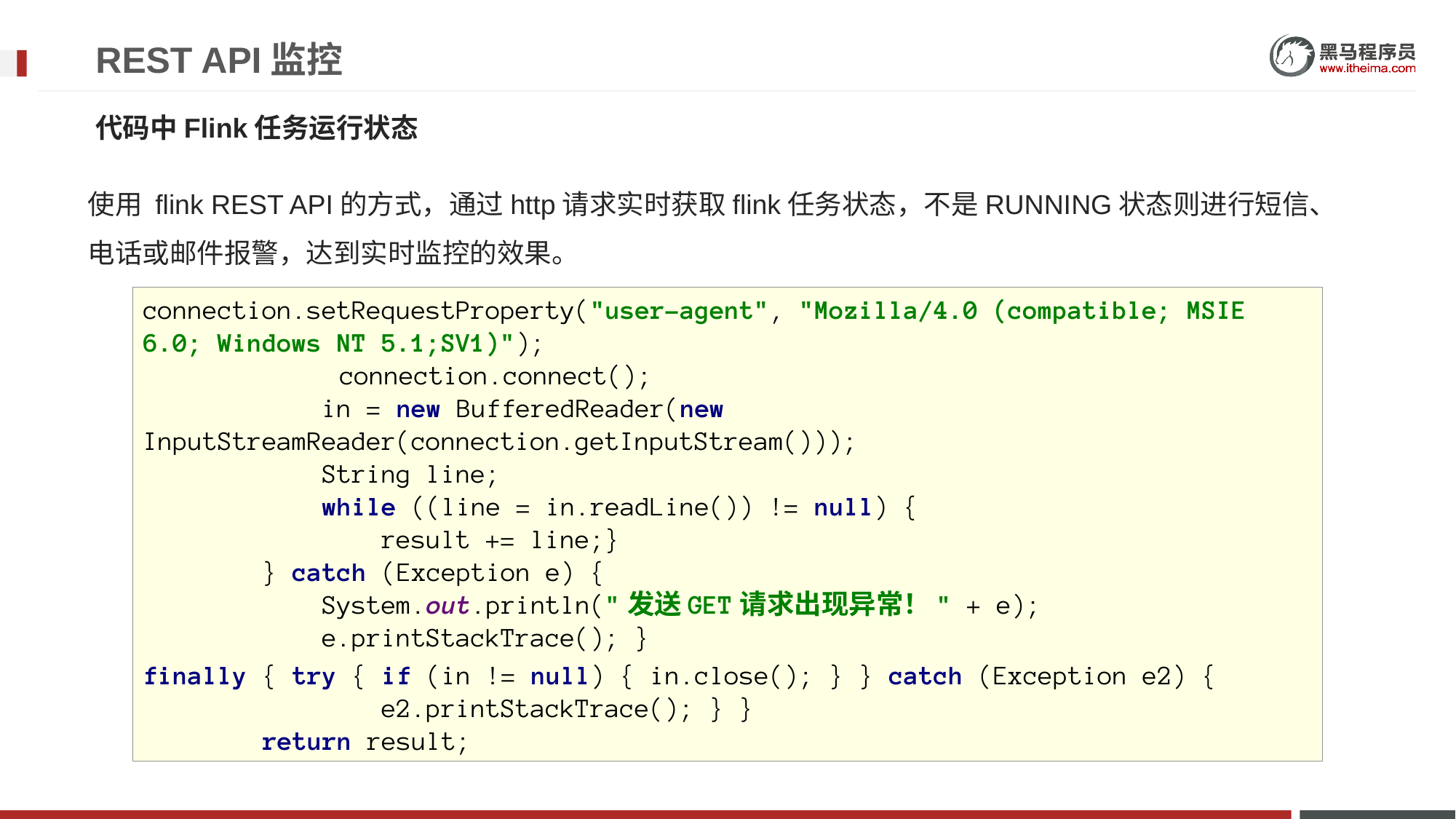

# REST API监控
代码中Flink任务运行状态
使用 flink REST API的方式，通过http请求实时获取flink任务状态，不是RUNNING状态则进行短信、电话或邮件报警，达到实时监控的效果。
connection.setRequestProperty("user-agent", "Mozilla/4.0 (compatible; MSIE 6.0; Windows NT 5.1;SV1)");
            connection.connect();
            in = new BufferedReader(new InputStreamReader(connection.getInputStream()));
            String line;
            while ((line = in.readLine()) != null) {
                result += line;}
        } catch (Exception e) {
            System.out.println("发送GET请求出现异常！" + e);
            e.printStackTrace(); }
finally { try { if (in != null) { in.close(); } } catch (Exception e2) {
                e2.printStackTrace(); } }
        return result;